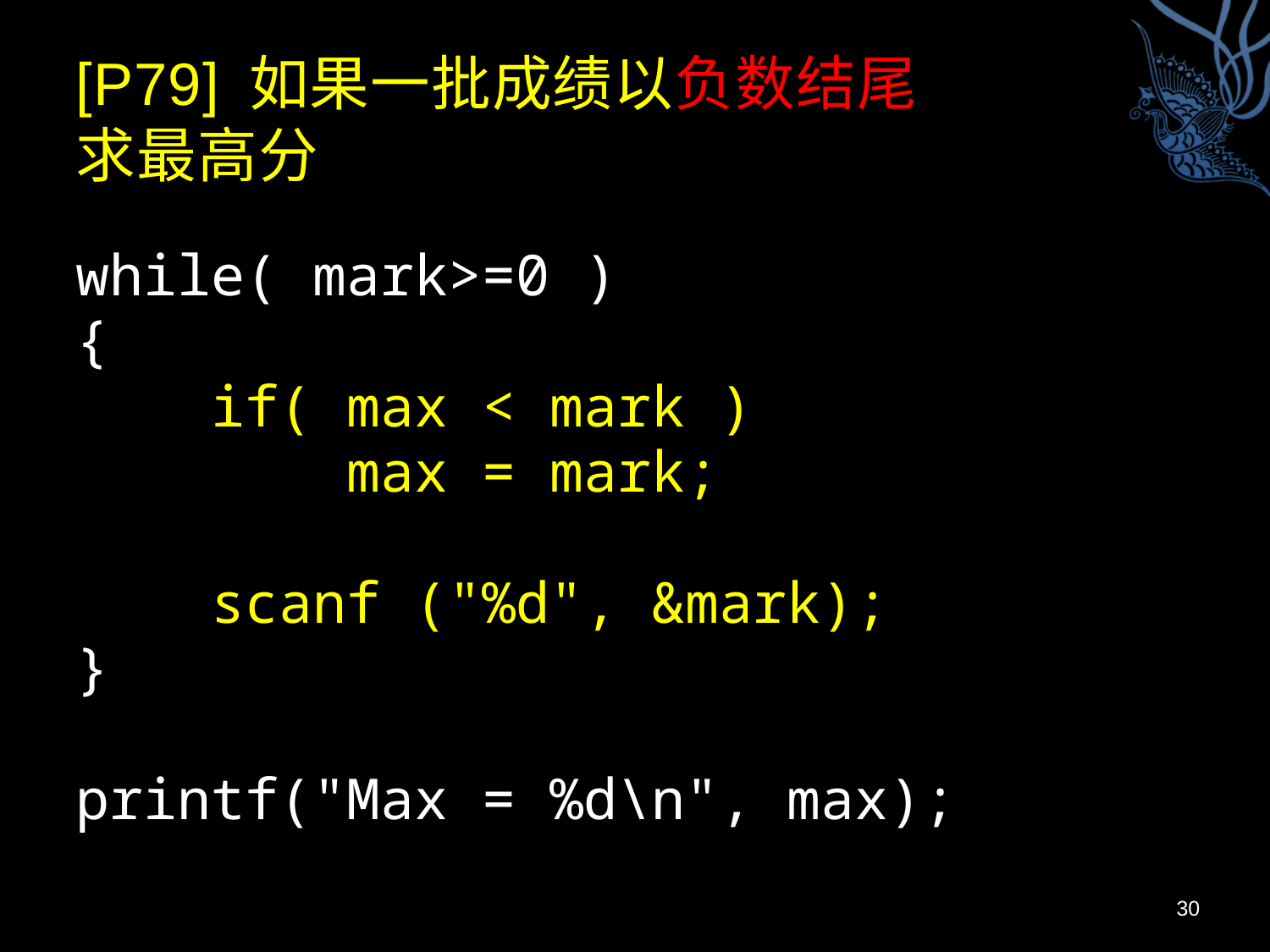

# [P79] 如果一批成绩以负数结尾 求最高分
while( mark>=0 )
{
    if( max < mark )
        max = mark;

    scanf ("%d", &mark);
}

printf("Max = %d\n", max);
30